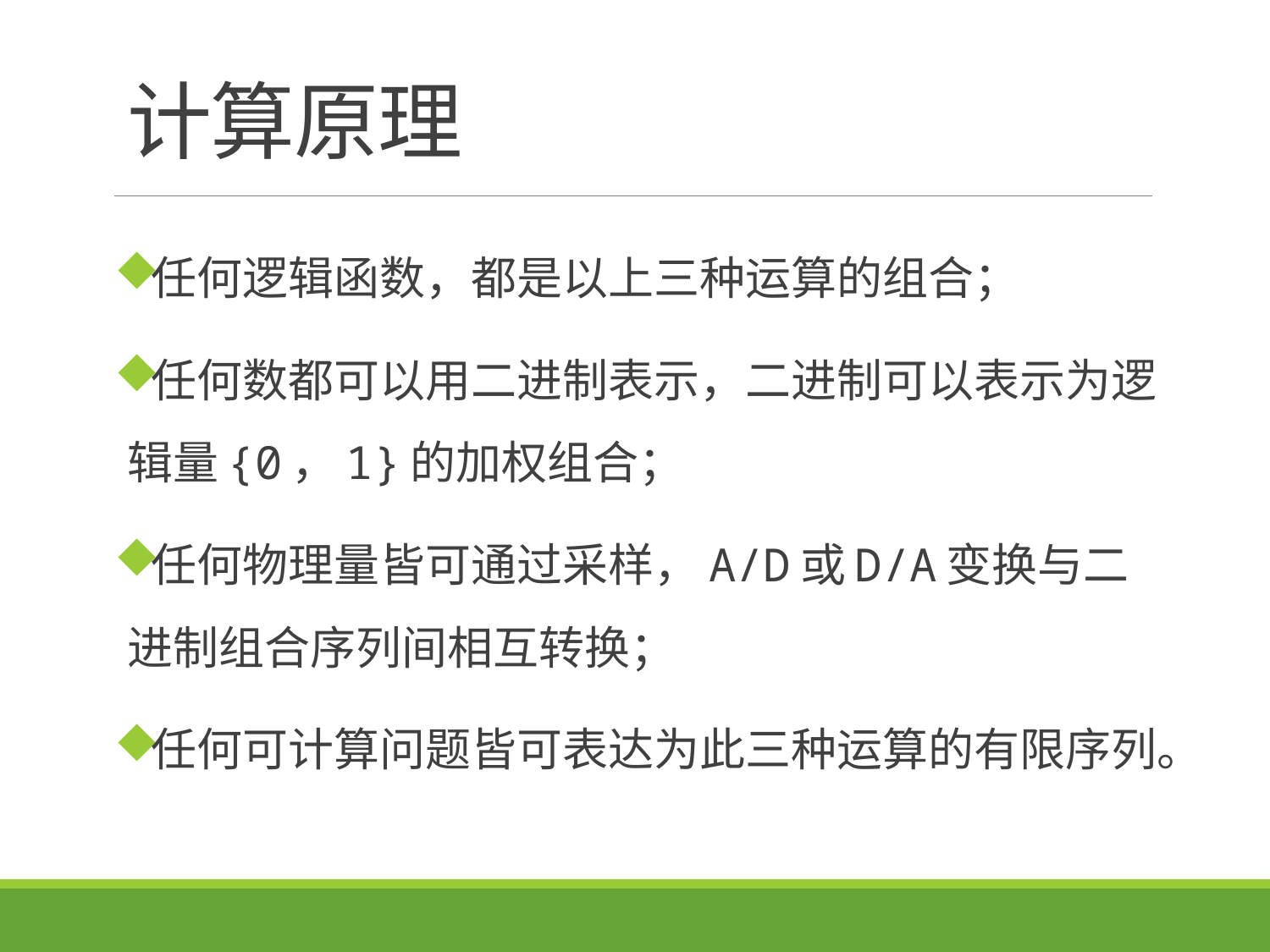

# 计算原理
任何逻辑函数，都是以上三种运算的组合；
任何数都可以用二进制表示，二进制可以表示为逻辑量{0，1}的加权组合；
任何物理量皆可通过采样，A/D或D/A变换与二进制组合序列间相互转换；
任何可计算问题皆可表达为此三种运算的有限序列。